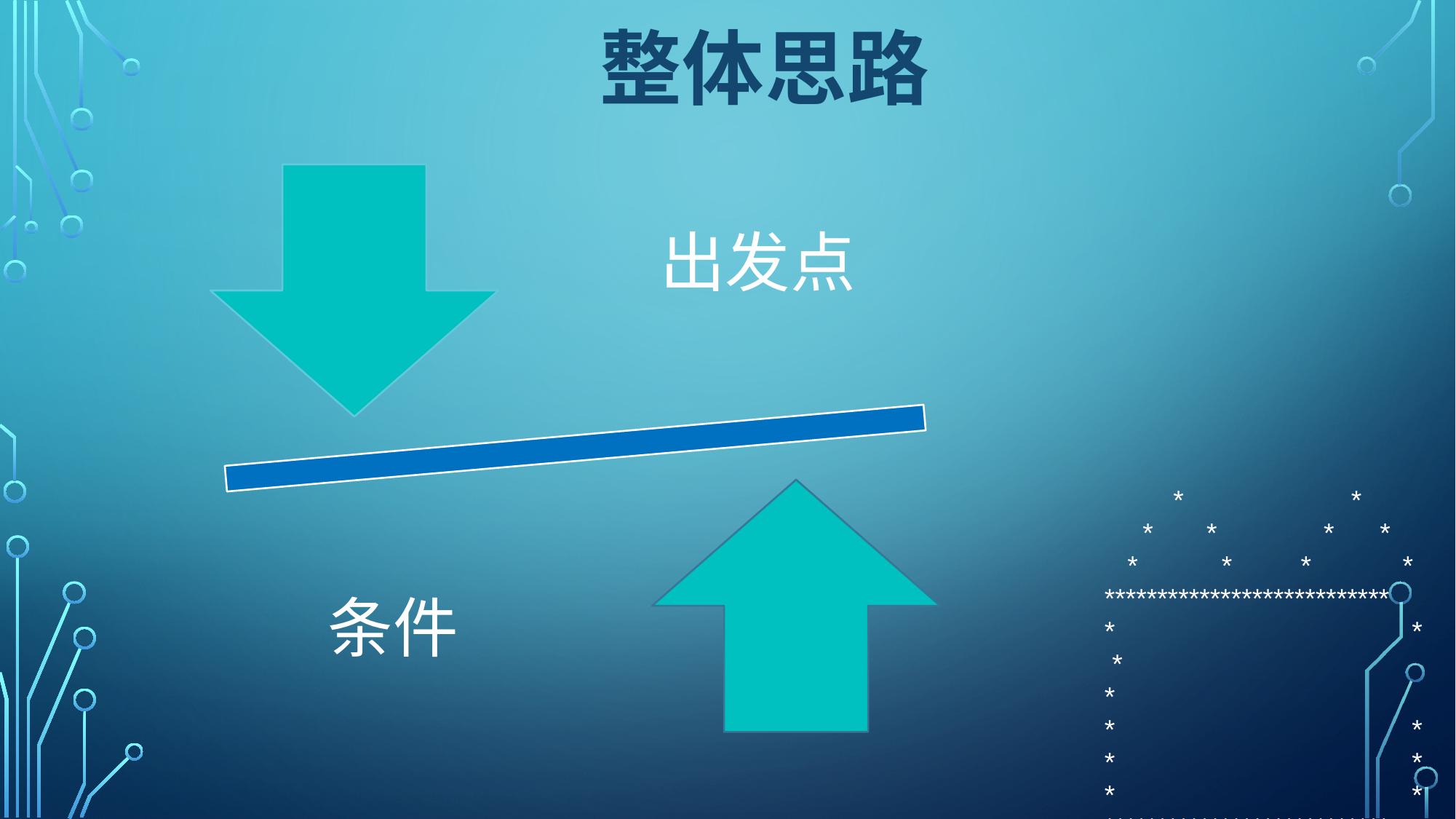

整体思路
出发点
条件
         *                      *
     *       *              *      *
   *           *         *            *
***************************
*                                       *  *                                       *
*                                       *
*                                       *
*                                       *
***************************